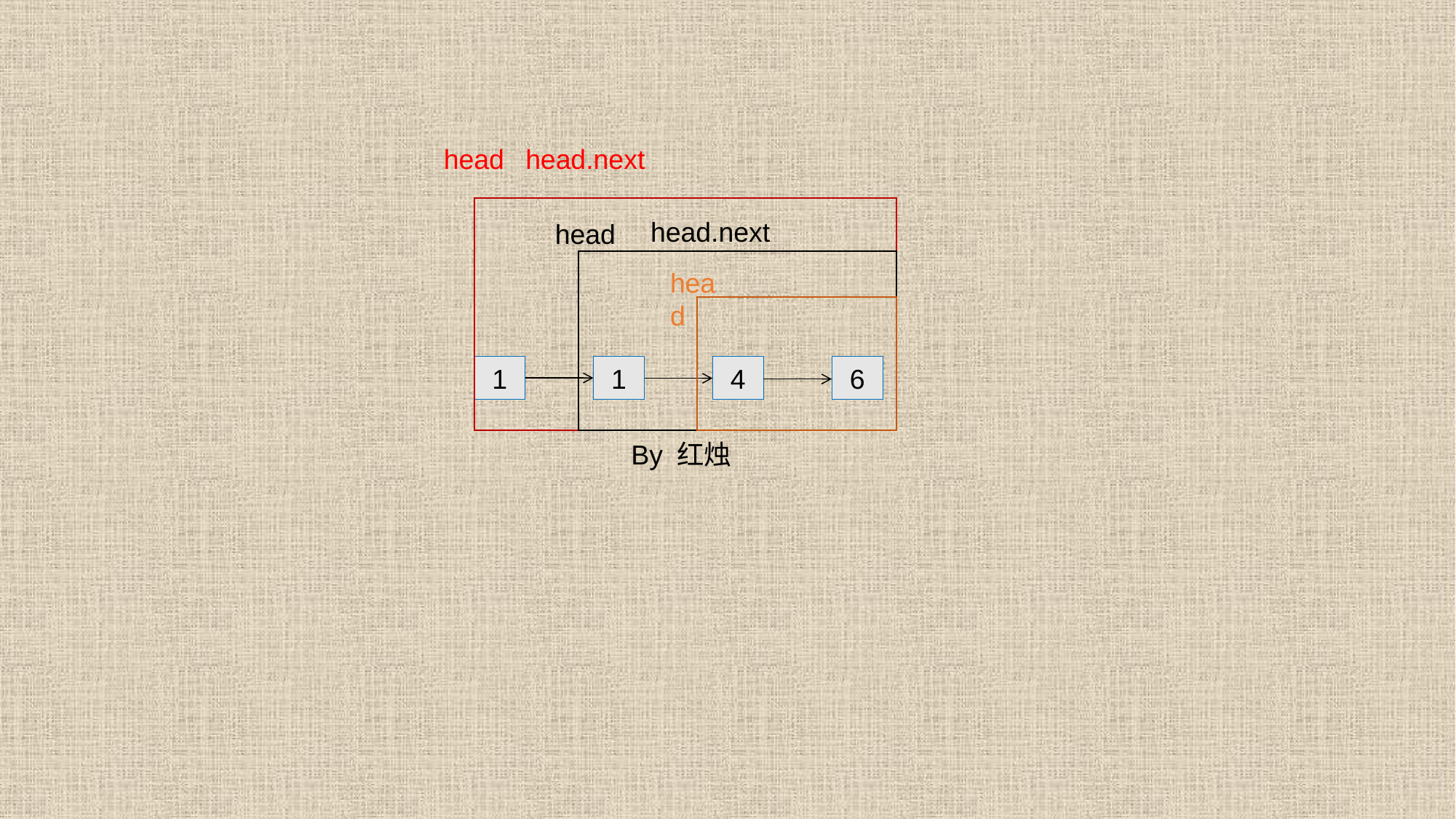

head
head.next

head.next
head

head

1
1
4
6
By 红烛